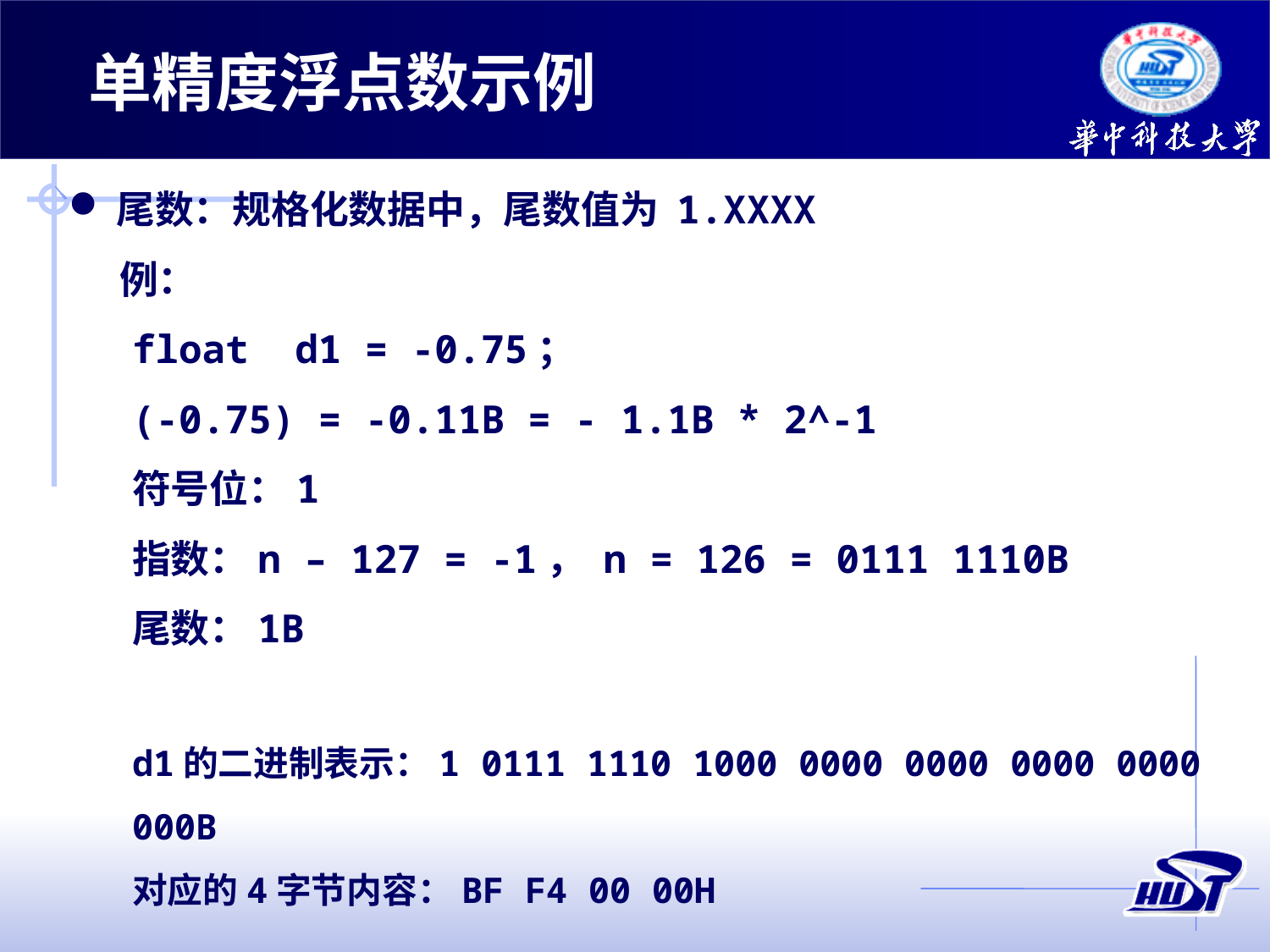

单精度浮点数示例
尾数：规格化数据中，尾数值为 1.XXXX
例：
float  d1 = -0.75；
(-0.75) = -0.11B = - 1.1B * 2^-1
符号位：1
指数：n – 127 = -1， n = 126 = 0111 1110B
尾数：1B

d1的二进制表示：1 0111 1110 1000 0000 0000 0000 0000 000B
对应的4字节内容：BF F4 00 00H